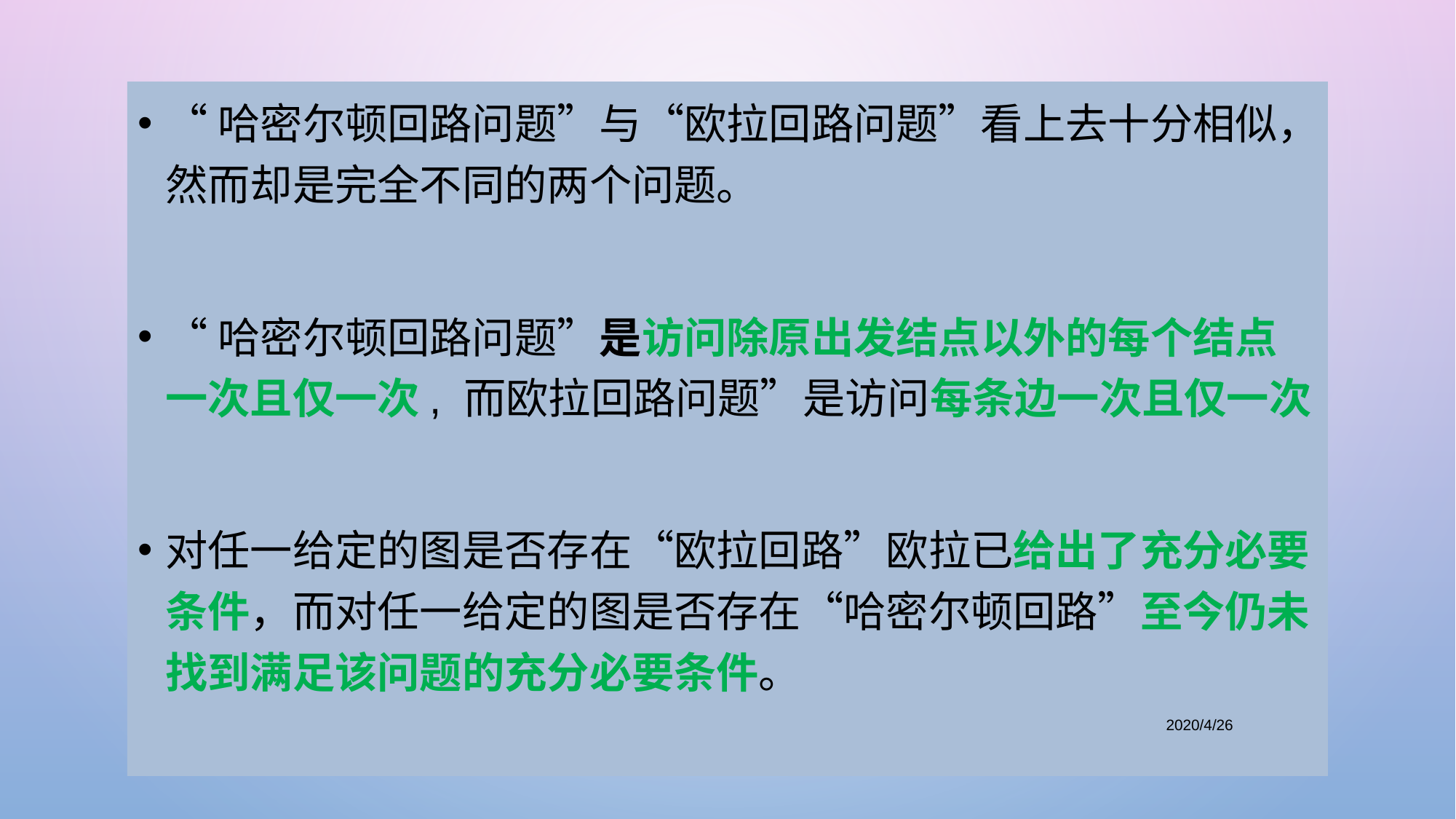

#
“哈密尔顿回路问题”与“欧拉回路问题”看上去十分相似，然而却是完全不同的两个问题。

“哈密尔顿回路问题”是访问除原出发结点以外的每个结点一次且仅一次, 而欧拉回路问题”是访问每条边一次且仅一次

对任一给定的图是否存在“欧拉回路”欧拉已给出了充分必要条件，而对任一给定的图是否存在“哈密尔顿回路”至今仍未找到满足该问题的充分必要条件。
2020/4/26